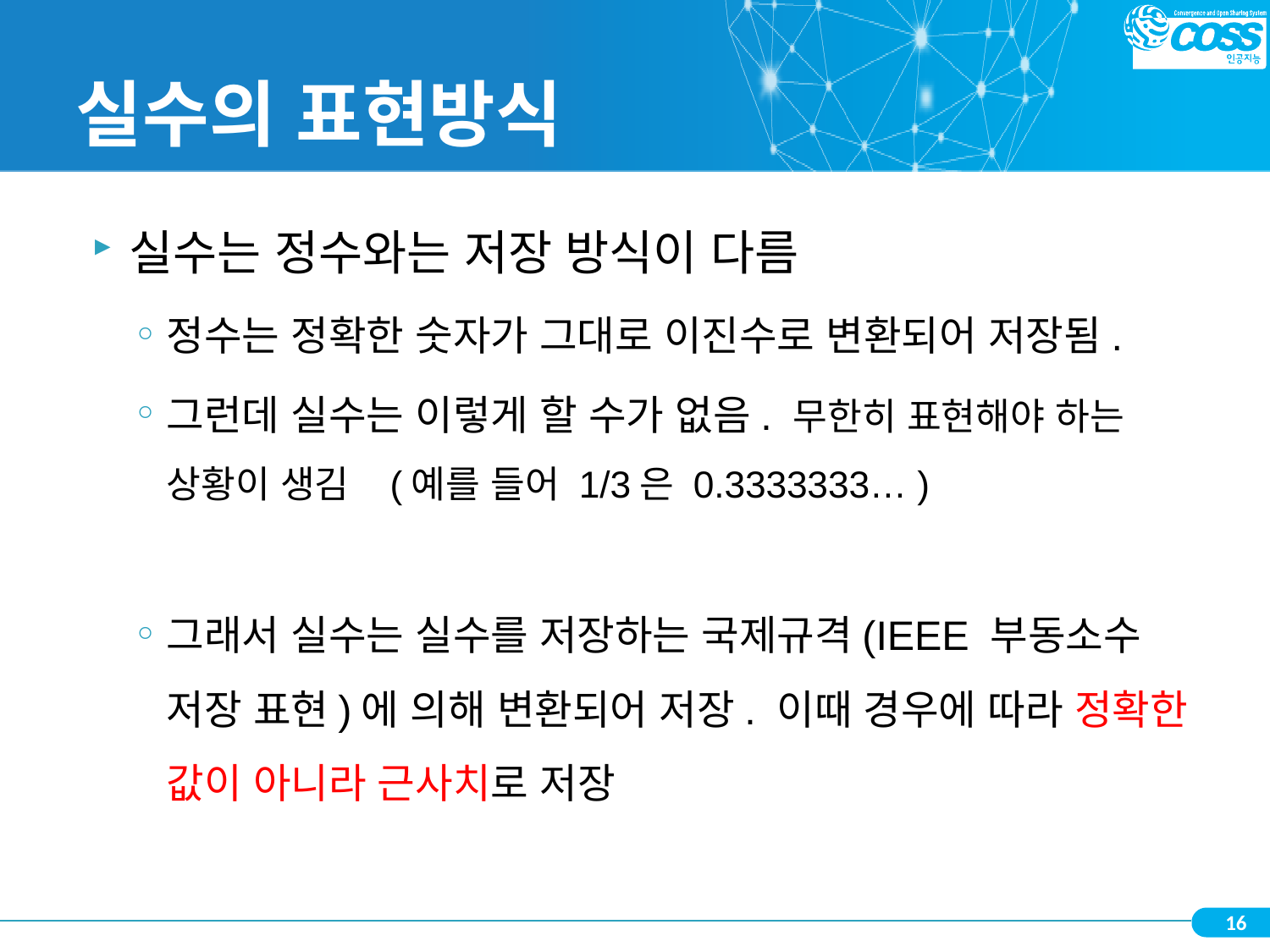

# 실수의 표현방식
실수는 정수와는 저장 방식이 다름
정수는 정확한 숫자가 그대로 이진수로 변환되어 저장됨.
그런데 실수는 이렇게 할 수가 없음. 무한히 표현해야 하는 상황이 생김   (예를 들어 1/3은 0.3333333… )

그래서 실수는 실수를 저장하는 국제규격(IEEE 부동소수 저장 표현)에 의해 변환되어 저장. 이때 경우에 따라 정확한 값이 아니라 근사치로 저장